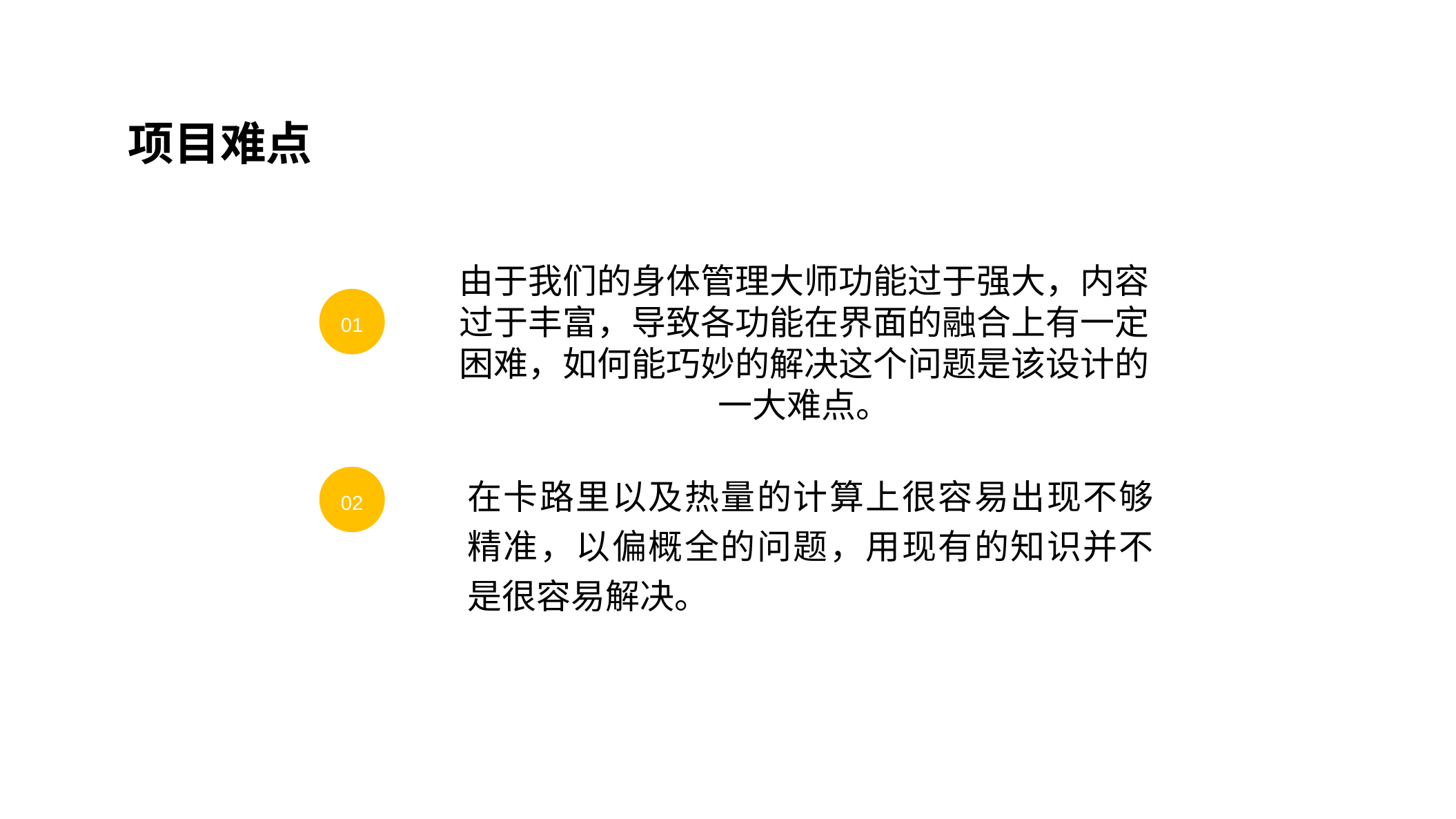

项目难点
由于我们的身体管理大师功能过于强大，内容过于丰富，导致各功能在界面的融合上有一定困难，如何能巧妙的解决这个问题是该设计的一大难点。
01
在卡路里以及热量的计算上很容易出现不够精准，以偏概全的问题，用现有的知识并不是很容易解决。
02